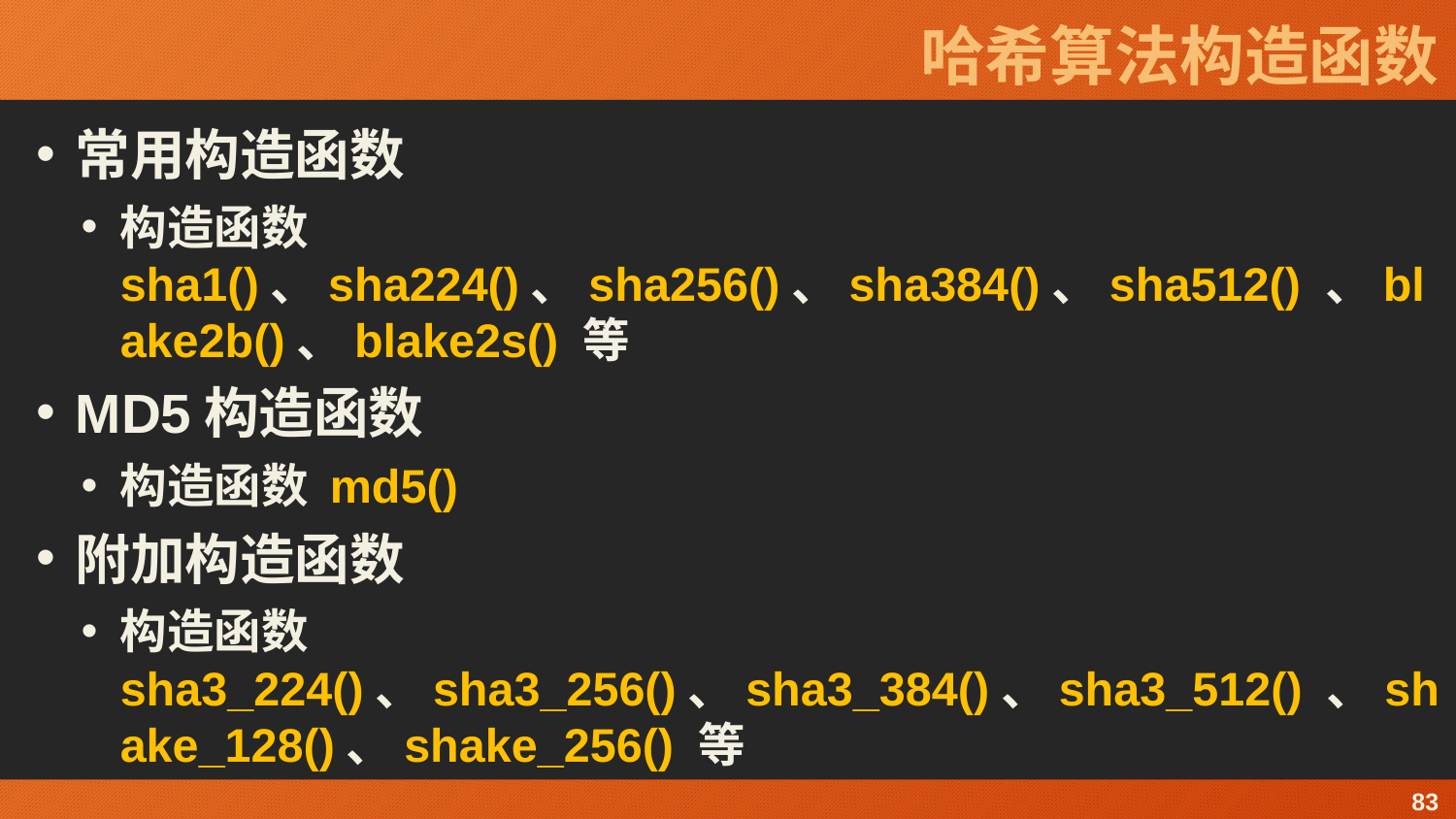

# 哈希算法构造函数
常用构造函数
构造函数 sha1()、sha224()、sha256()、sha384()、sha512() 、blake2b()、blake2s() 等
MD5构造函数
构造函数 md5()
附加构造函数
构造函数 sha3_224()、sha3_256()、sha3_384()、sha3_512() 、shake_128()、shake_256() 等

83